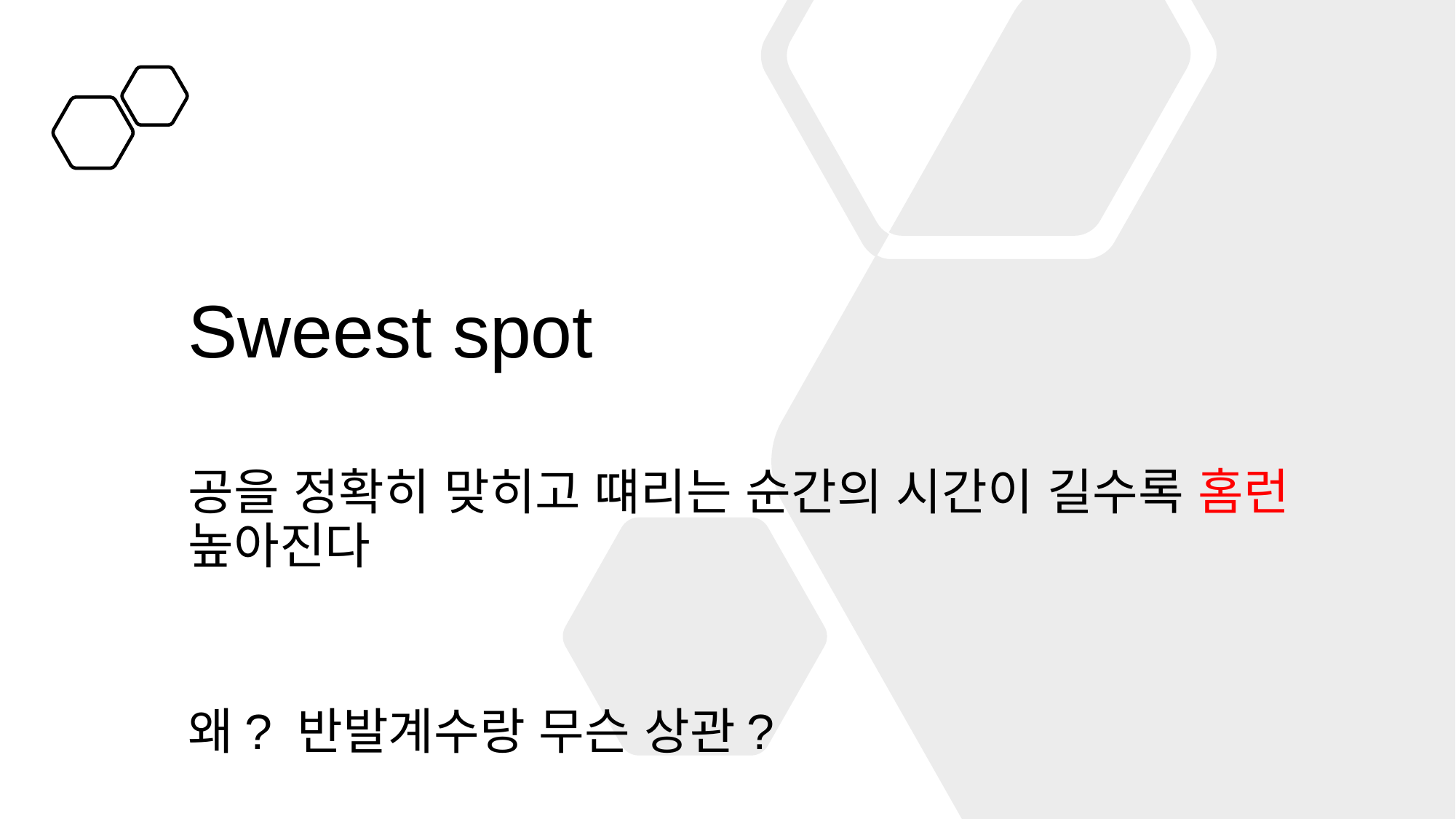

Sweest spot

공을 정확히 맞히고 떄리는 순간의 시간이 길수록 홈런 높아진다

왜? 반발계수랑 무슨 상관?